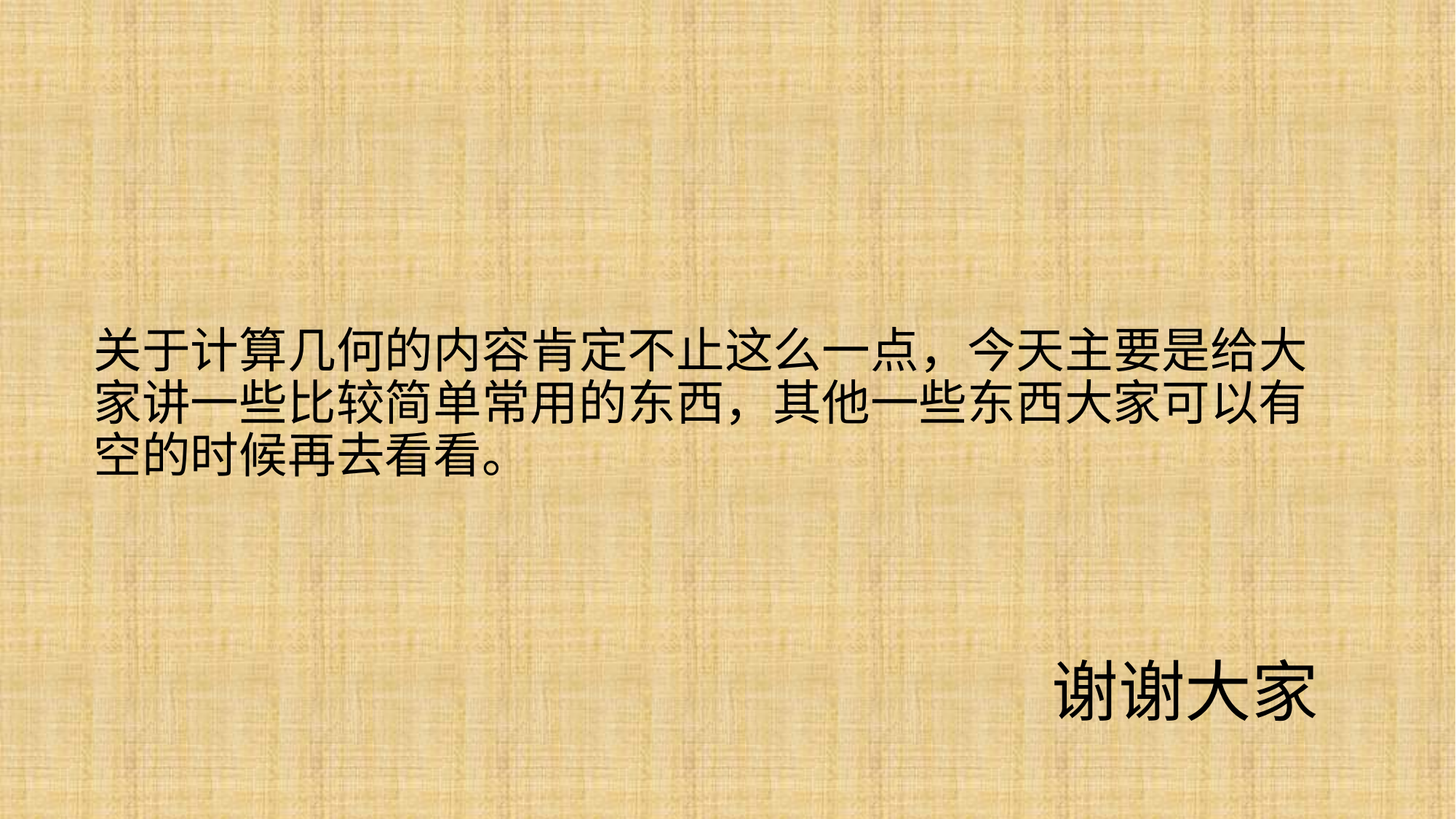

# 关于计算几何的内容肯定不止这么一点，今天主要是给大家讲一些比较简单常用的东西，其他一些东西大家可以有空的时候再去看看。
谢谢大家